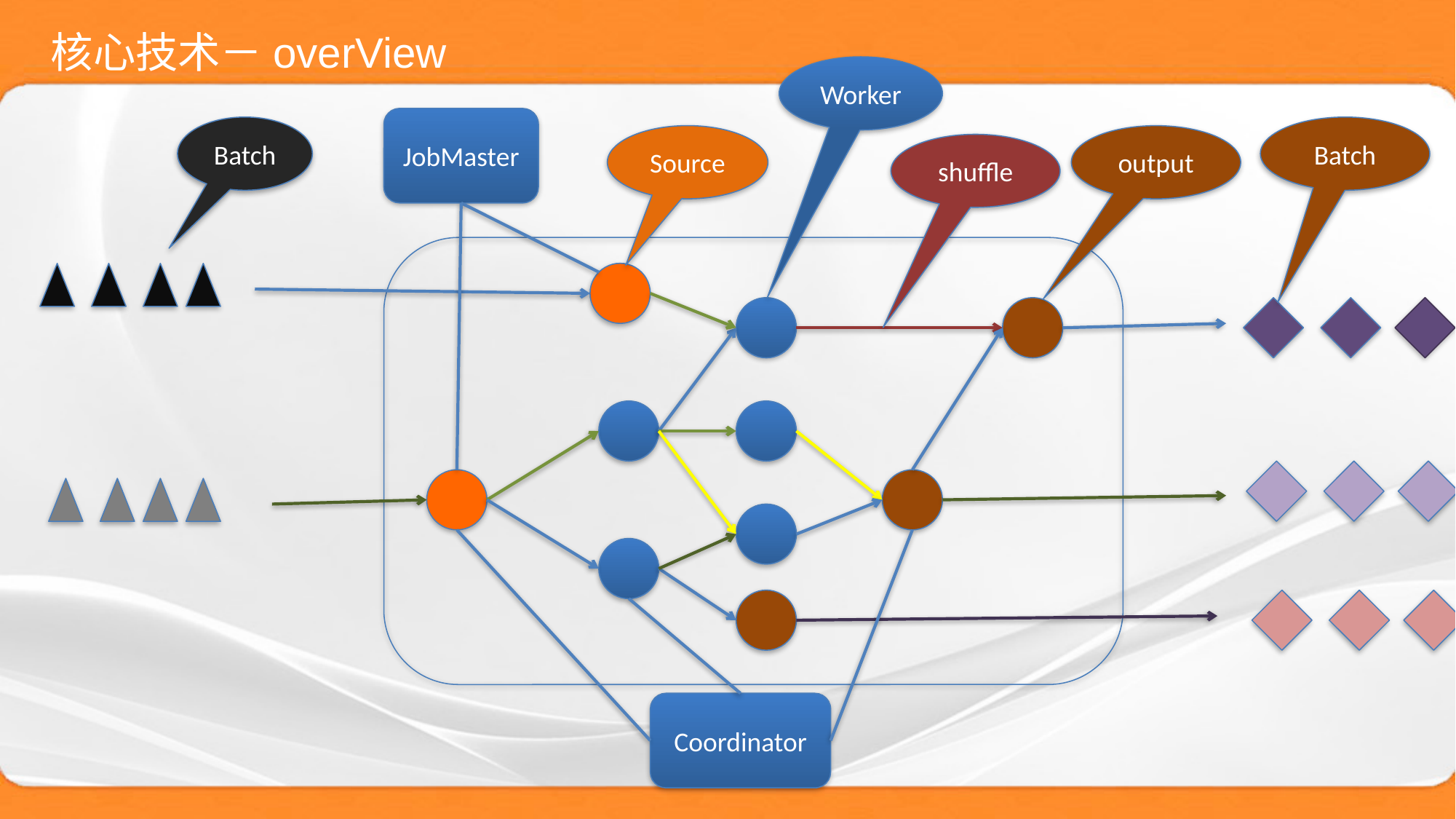

# 核心技术－overView
Worker
JobMaster
Batch
Batch
Source
output
shuffle

Coordinator